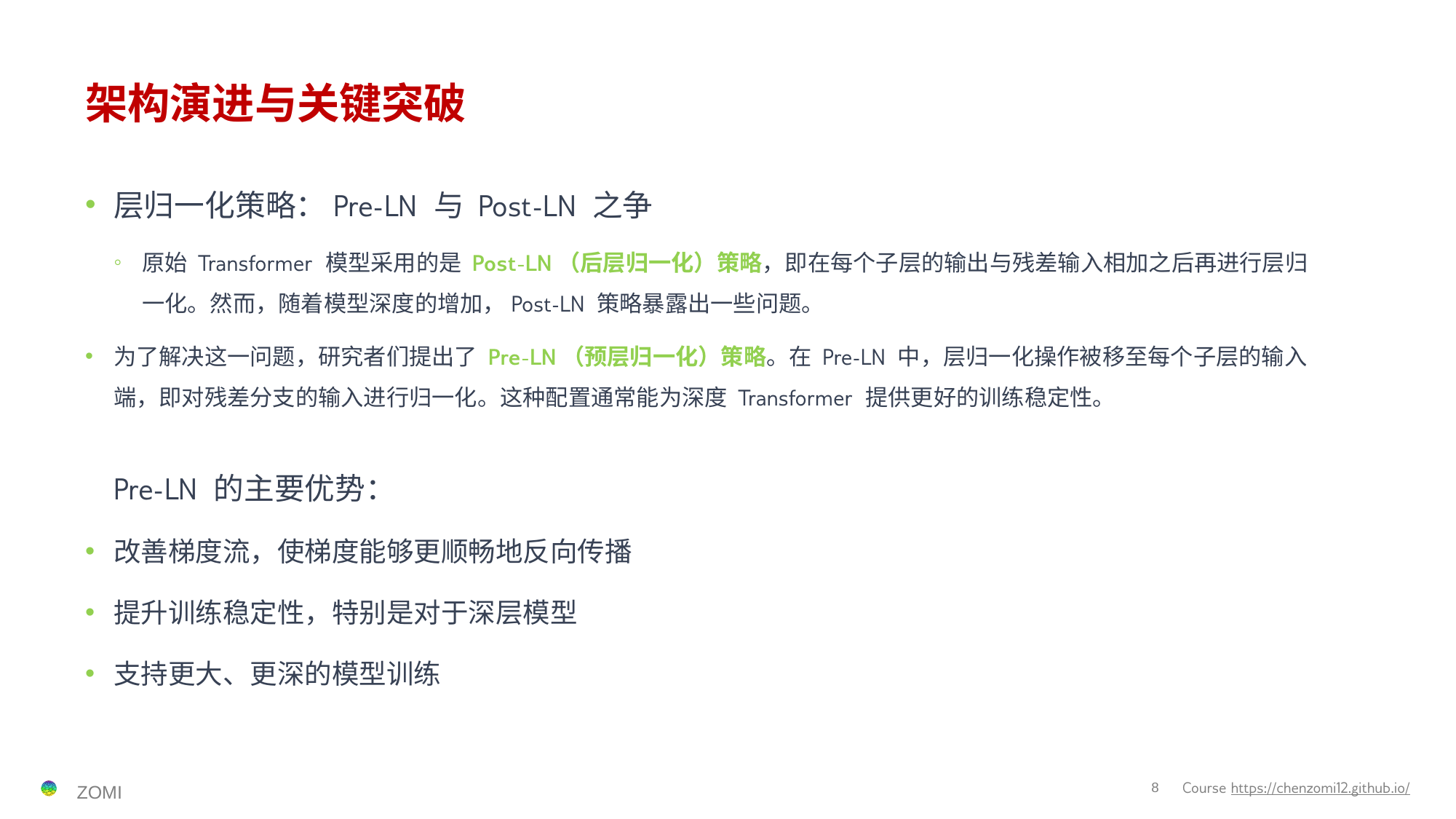

# 架构演进与关键突破
层归一化策略：Pre-LN 与 Post-LN 之争
原始 Transformer 模型采用的是 Post-LN（后层归一化）策略，即在每个子层的输出与残差输入相加之后再进行层归一化。然而，随着模型深度的增加，Post-LN 策略暴露出一些问题。
为了解决这一问题，研究者们提出了 Pre-LN（预层归一化）策略。在 Pre-LN 中，层归一化操作被移至每个子层的输入端，即对残差分支的输入进行归一化。这种配置通常能为深度 Transformer 提供更好的训练稳定性。
Pre-LN 的主要优势：
改善梯度流，使梯度能够更顺畅地反向传播
提升训练稳定性，特别是对于深层模型
支持更大、更深的模型训练